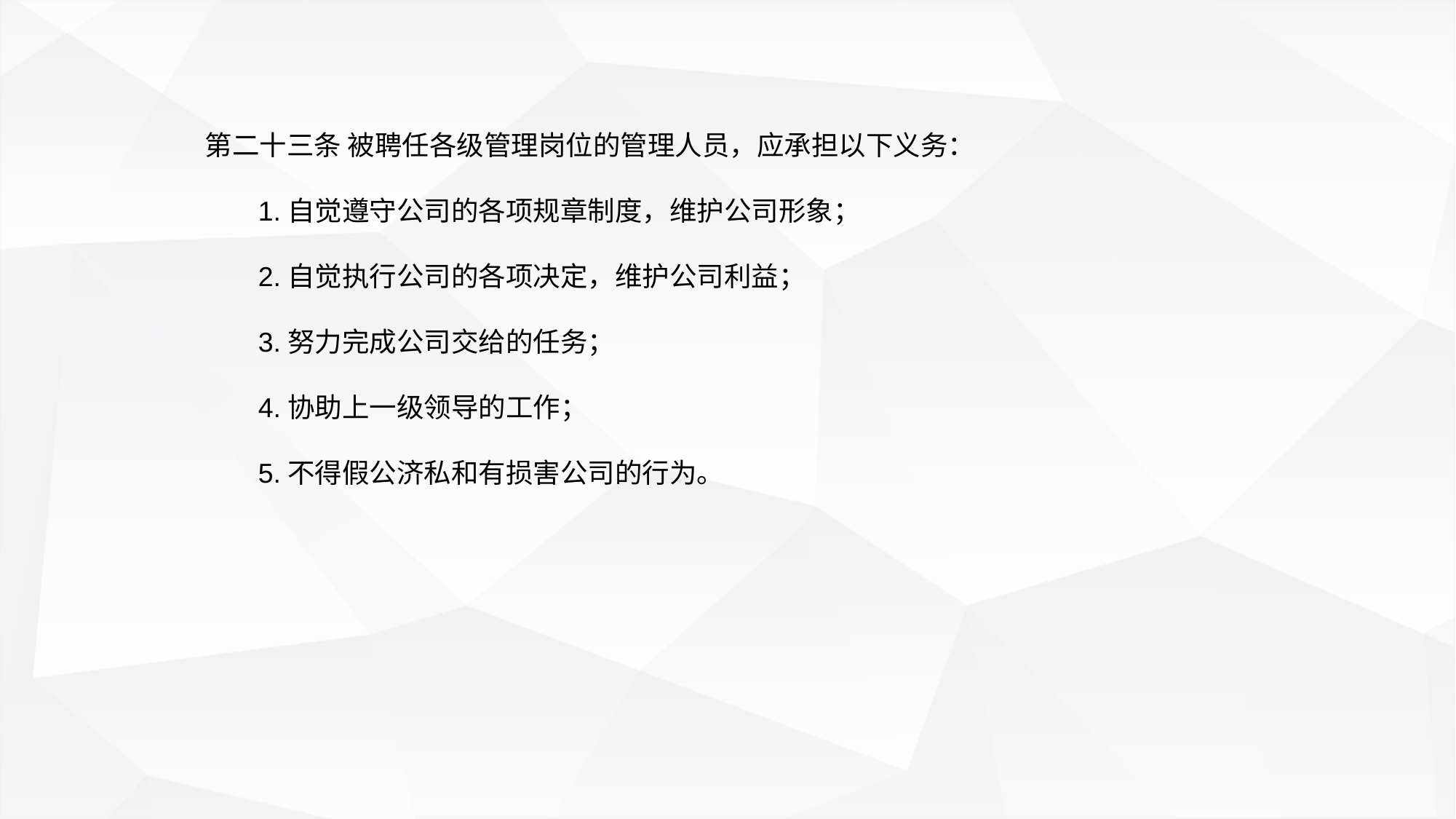

第二十三条 被聘任各级管理岗位的管理人员，应承担以下义务：
1.自觉遵守公司的各项规章制度，维护公司形象；
2.自觉执行公司的各项决定，维护公司利益；
3.努力完成公司交给的任务；
4.协助上一级领导的工作；
5.不得假公济私和有损害公司的行为。